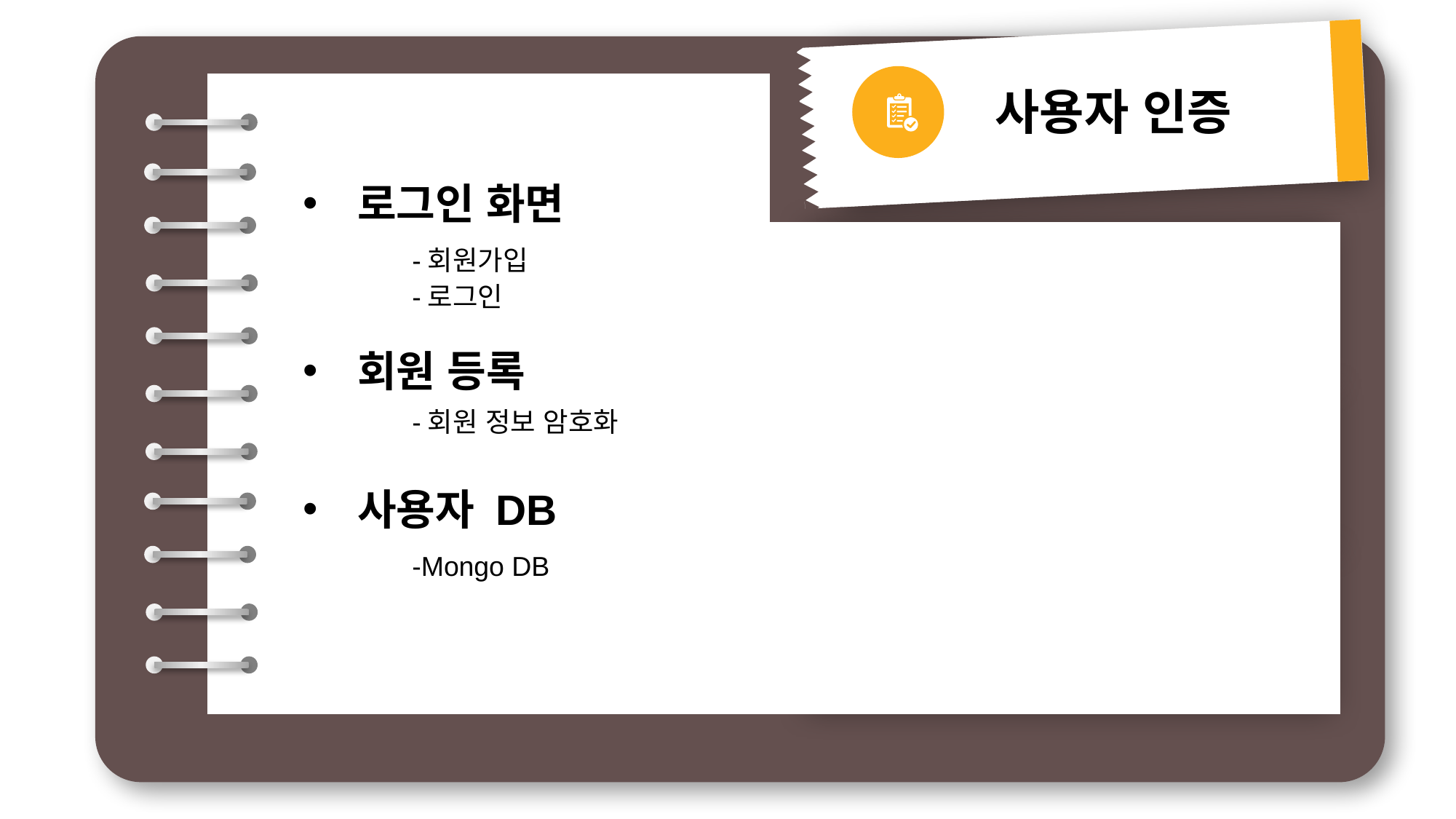

사용자 인증
로그인 화면
	-회원가입
	-로그인

회원 등록
	-회원 정보 암호화

사용자 DB
	-Mongo DB